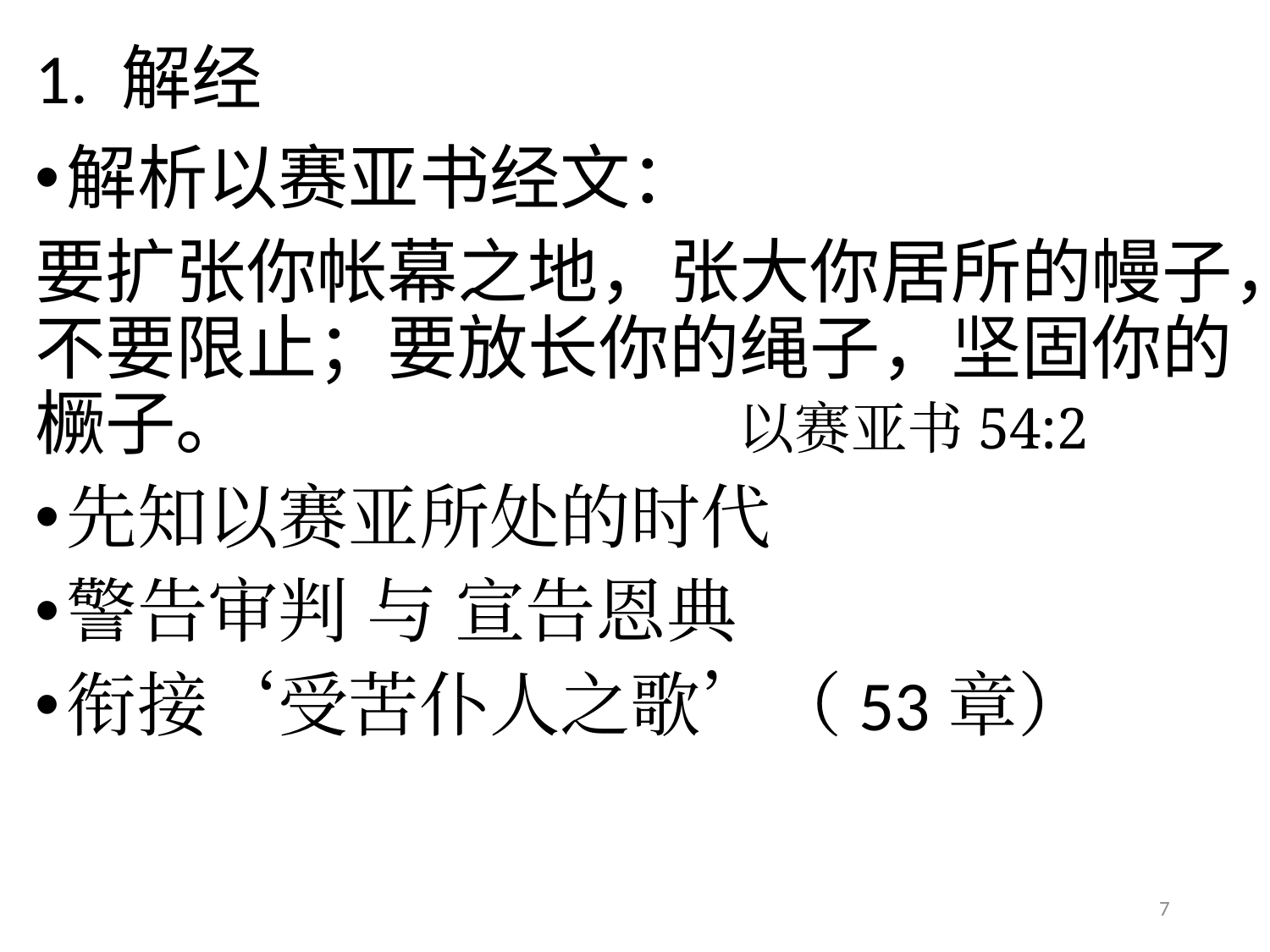

# 1. 解经
解析以赛亚书经文：
要扩张你帐幕之地，张大你居所的幔子，不要限止；要放长你的绳子，坚固你的橛子。                                以赛亚书54:2
先知以赛亚所处的时代
警告审判 与 宣告恩典
衔接‘受苦仆人之歌’（53章）

7